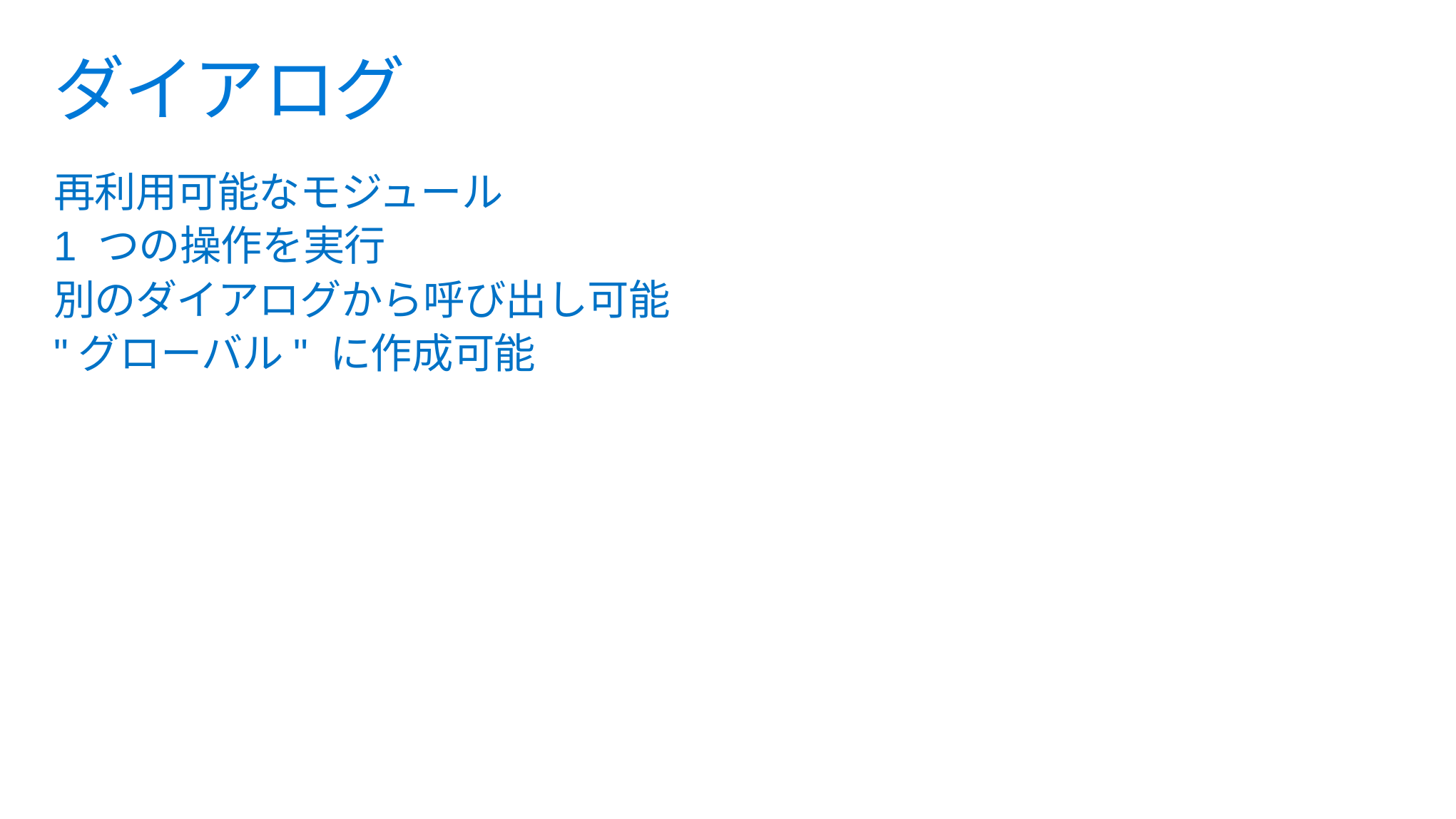

# ダイアログ
再利用可能なモジュール
1 つの操作を実行
別のダイアログから呼び出し可能
"グローバル" に作成可能